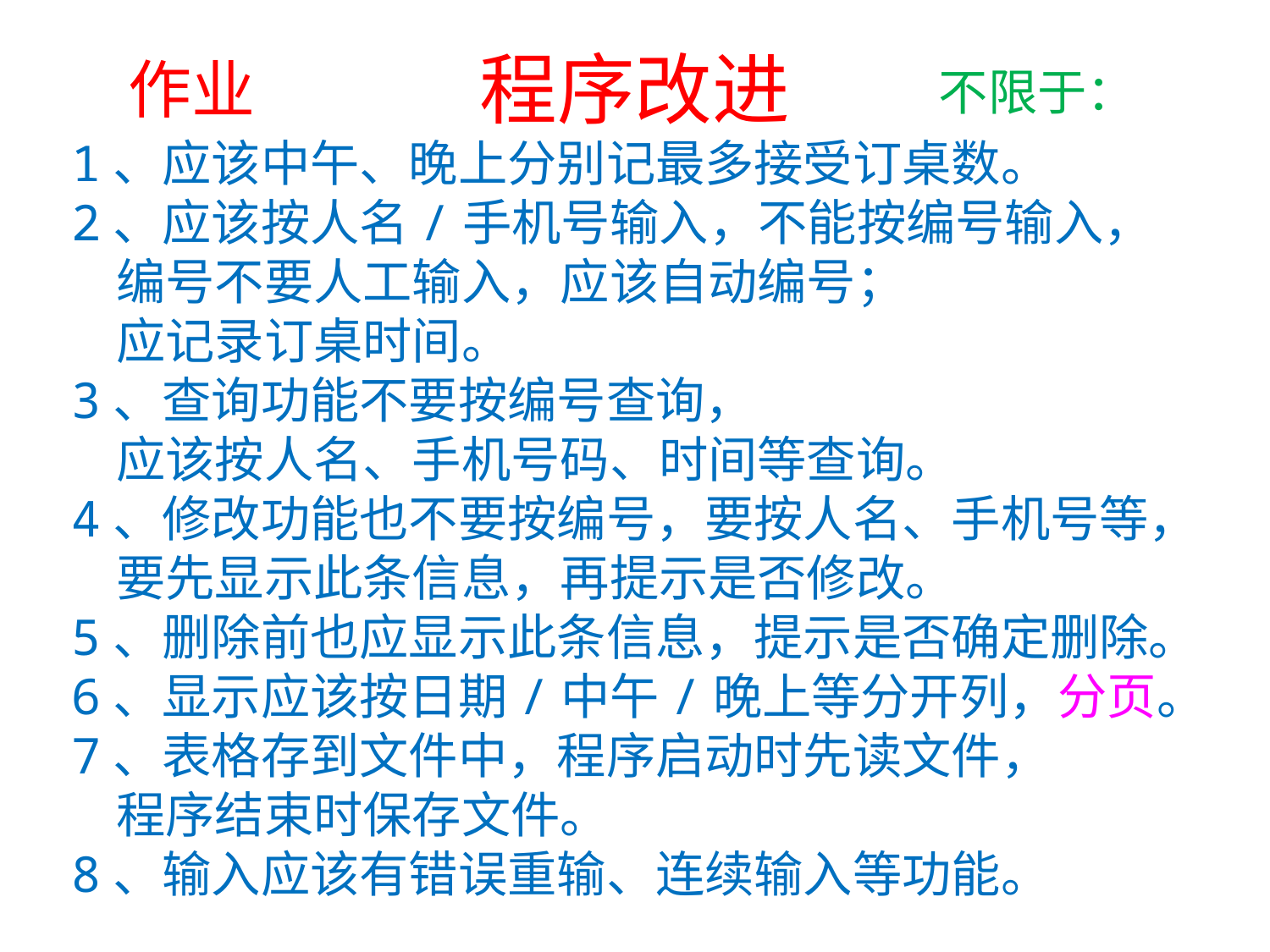

# 程序改进
作业
不限于：
1、应该中午、晚上分别记最多接受订桌数。
2、应该按人名/手机号输入，不能按编号输入，
   编号不要人工输入，应该自动编号；
   应记录订桌时间。
3、查询功能不要按编号查询，
   应该按人名、手机号码、时间等查询。
4、修改功能也不要按编号，要按人名、手机号等，
   要先显示此条信息，再提示是否修改。
5、删除前也应显示此条信息，提示是否确定删除。
6、显示应该按日期/中午/晚上等分开列，分页。
7、表格存到文件中，程序启动时先读文件，
   程序结束时保存文件。
8、输入应该有错误重输、连续输入等功能。
19